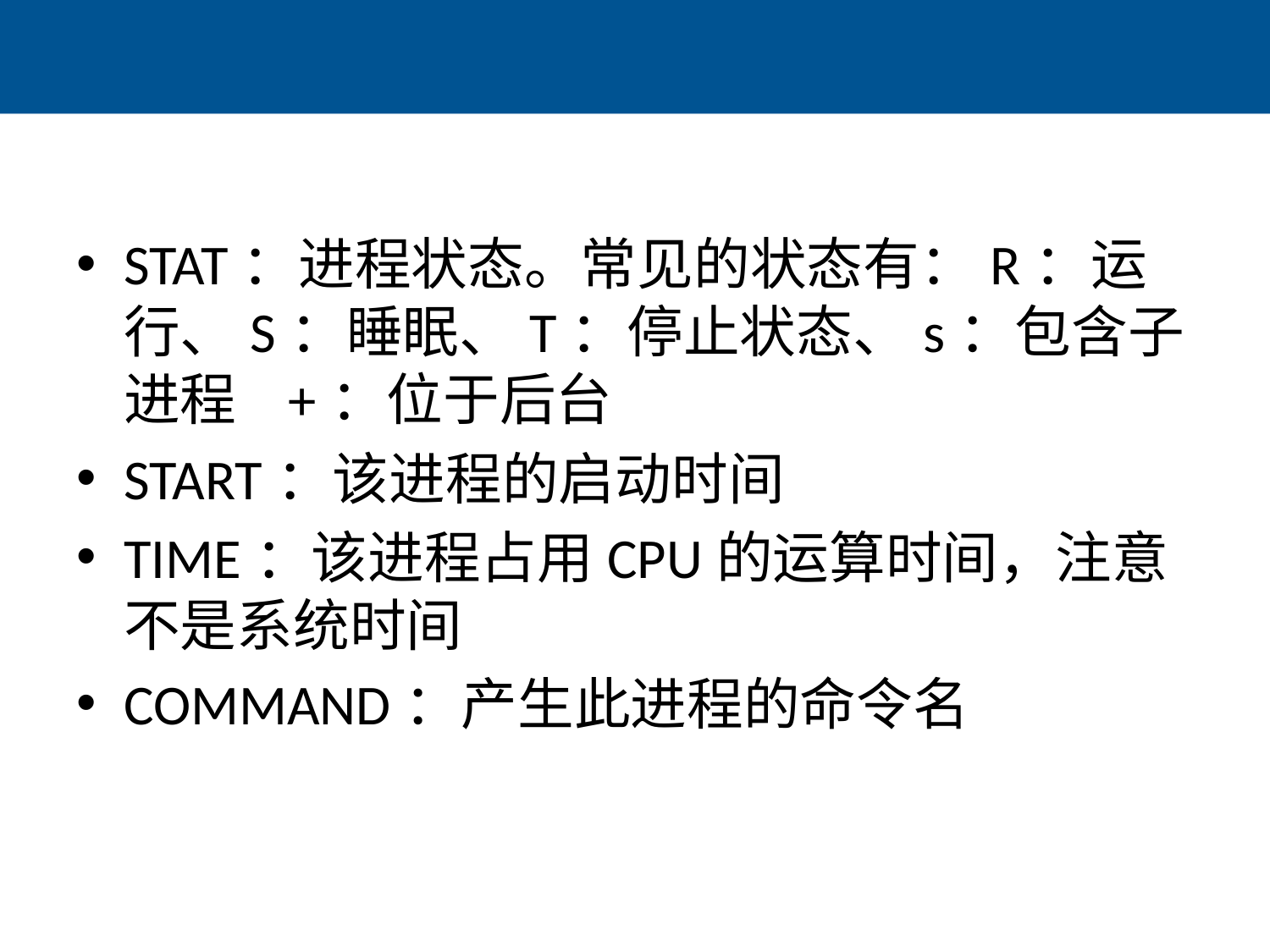

#
STAT：进程状态。常见的状态有：R：运行、S：睡眠、T：停止状态、s：包含子进程   +：位于后台
START：该进程的启动时间
TIME：该进程占用CPU的运算时间，注意不是系统时间
COMMAND：产生此进程的命令名